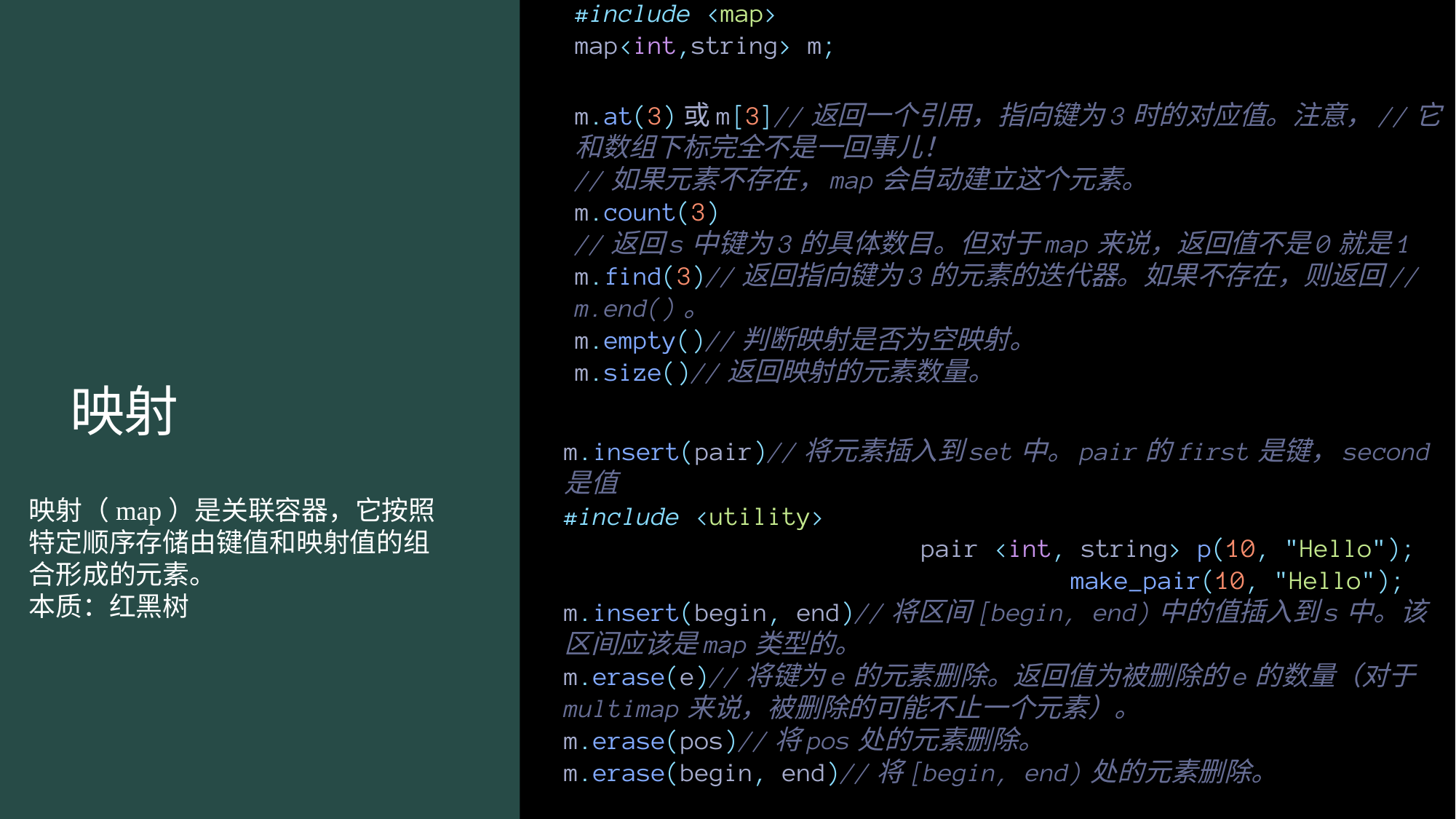

#include <map>
map<int,string> m;
查询
m.at(3)或m[3]//返回一个引用，指向键为3时的对应值。注意，//它和数组下标完全不是一回事儿！
//如果元素不存在，map会自动建立这个元素。
m.count(3)
//返回s中键为3的具体数目。但对于map来说，返回值不是0就是1
m.find(3)//返回指向键为3的元素的迭代器。如果不存在，则返回//m.end()。
m.empty()//判断映射是否为空映射。
m.size()//返回映射的元素数量。
# 映射
插入和删除
m.insert(pair)//将元素插入到set中。pair的first是键，second是值
#include <utility>
	可以定义一个pair：pair <int, string> p(10, "Hello");
也可以用make_pair(<utility>)建立一个pair make_pair(10, "Hello");
m.insert(begin, end)//将区间[begin, end)中的值插入到s中。该区间应该是map类型的。
m.erase(e)//将键为e的元素删除。返回值为被删除的e的数量（对于multimap来说，被删除的可能不止一个元素）。
m.erase(pos)//将pos处的元素删除。
m.erase(begin, end)//将[begin, end)处的元素删除。

映射（map）是关联容器，它按照特定顺序存储由键值和映射值的组合形成的元素。
本质：红黑树